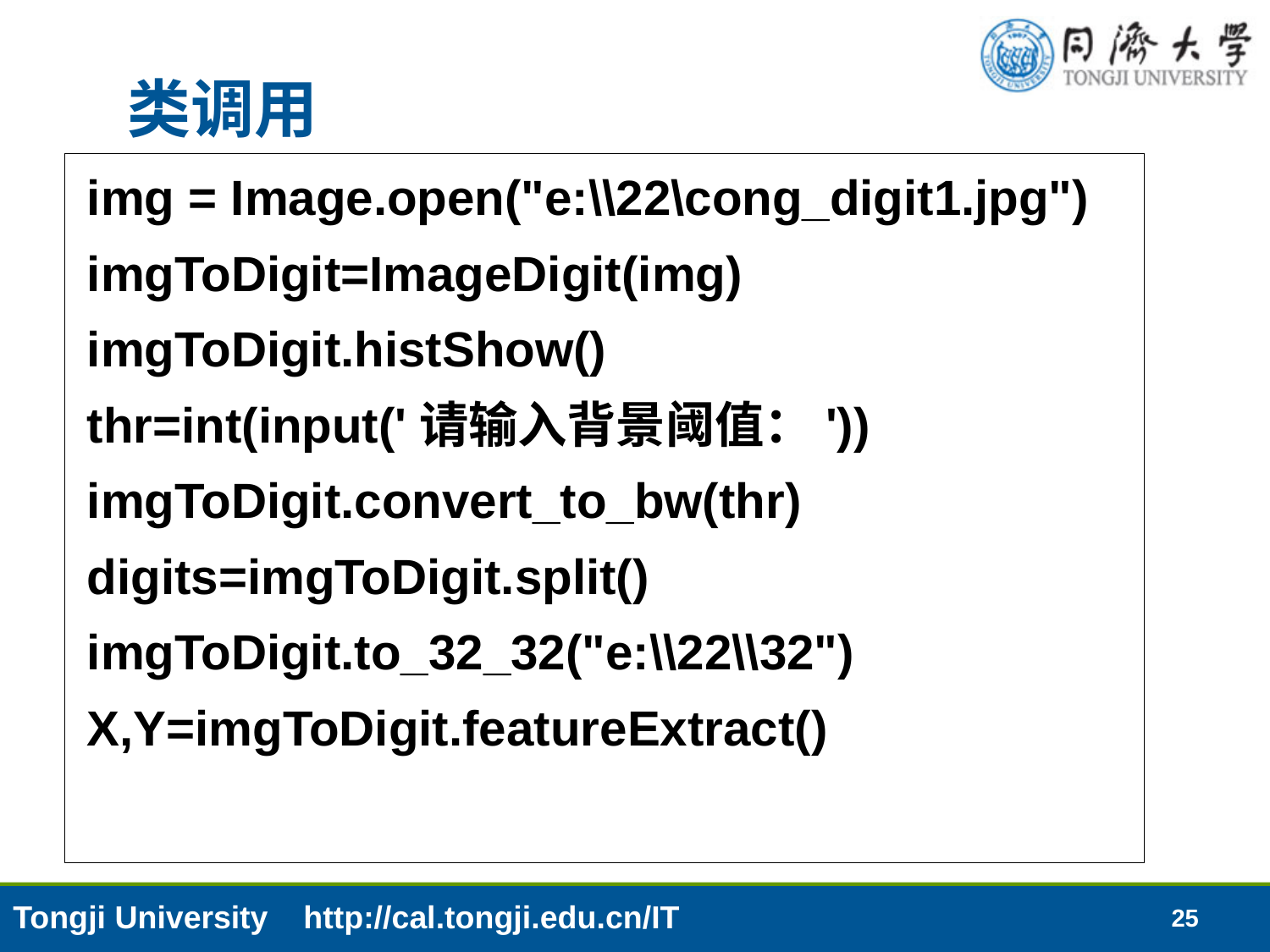

# 类调用
img = Image.open("e:\\22\cong_digit1.jpg")
imgToDigit=ImageDigit(img)
imgToDigit.histShow()
thr=int(input('请输入背景阈值：'))
imgToDigit.convert_to_bw(thr)
digits=imgToDigit.split()
imgToDigit.to_32_32("e:\\22\\32")
X,Y=imgToDigit.featureExtract()